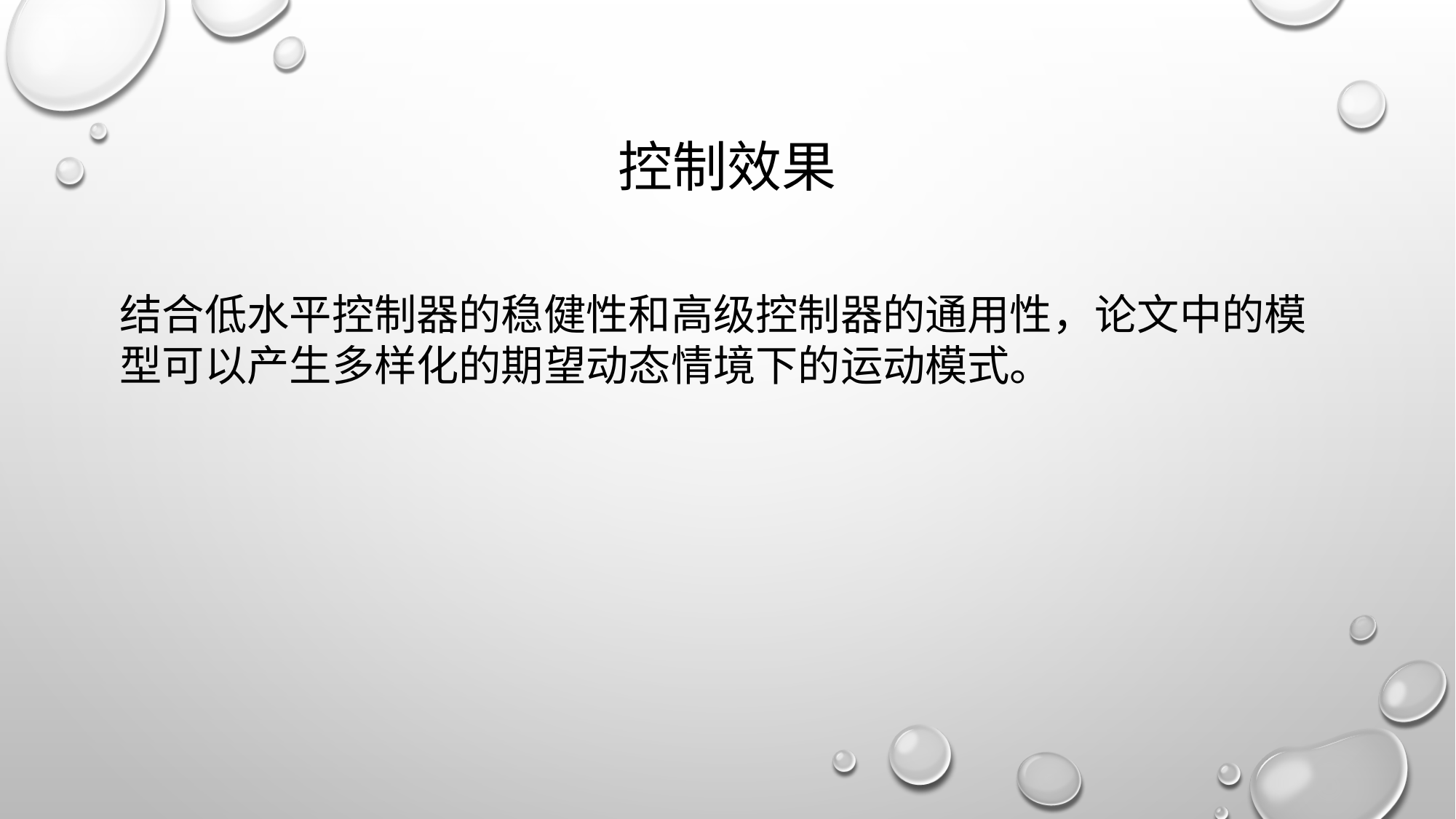

# 控制效果
结合低水平控制器的稳健性和高级控制器的通用性，论文中的模型可以产生多样化的期望动态情境下的运动模式。